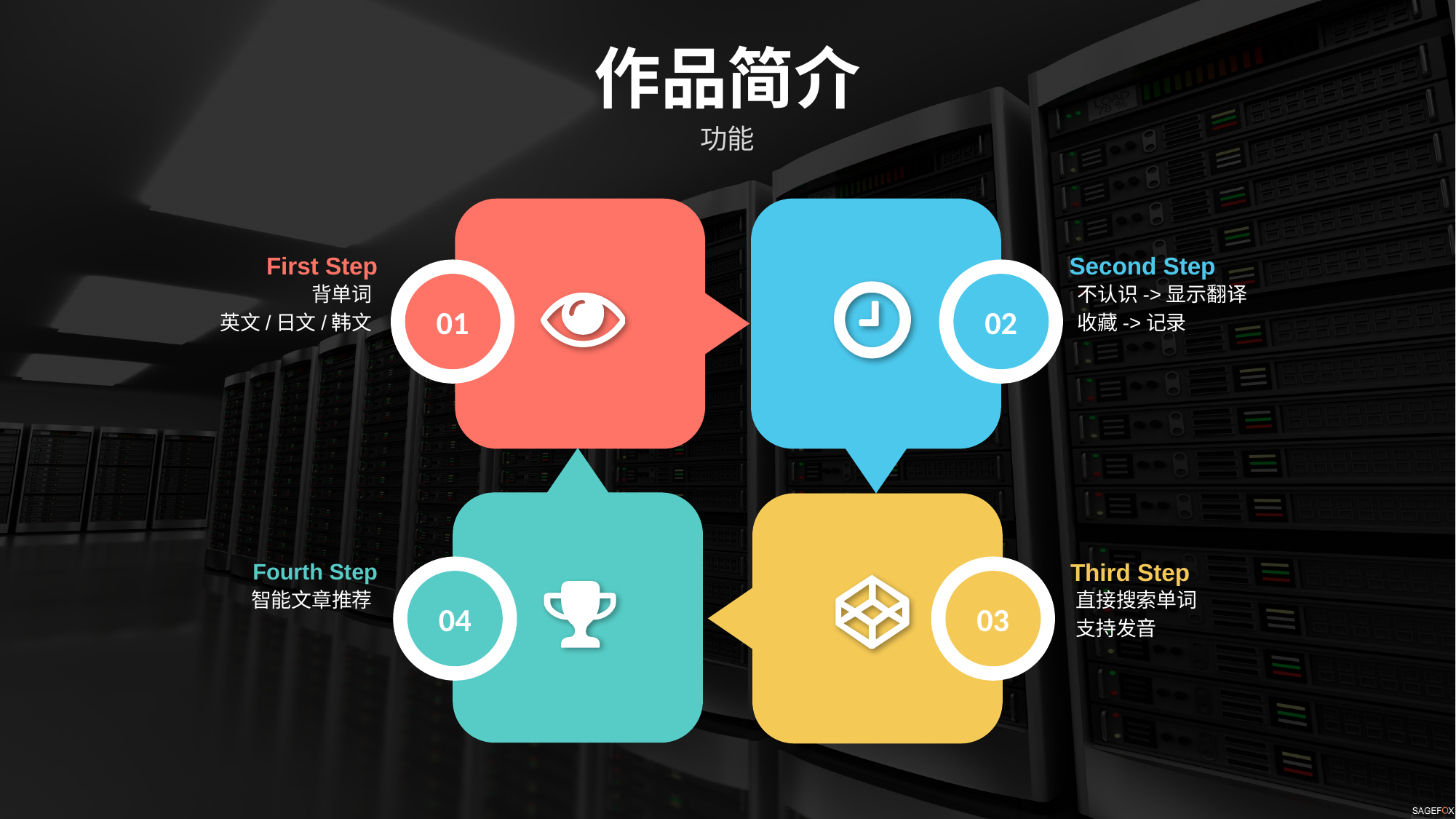

作品简介
功能

First Step
背单词
英文/日文/韩文
Second Step
不认识->显示翻译
收藏->记录

01

02

04

03
Third Step
直接搜索单词
支持发音
Fourth Step
智能文章推荐